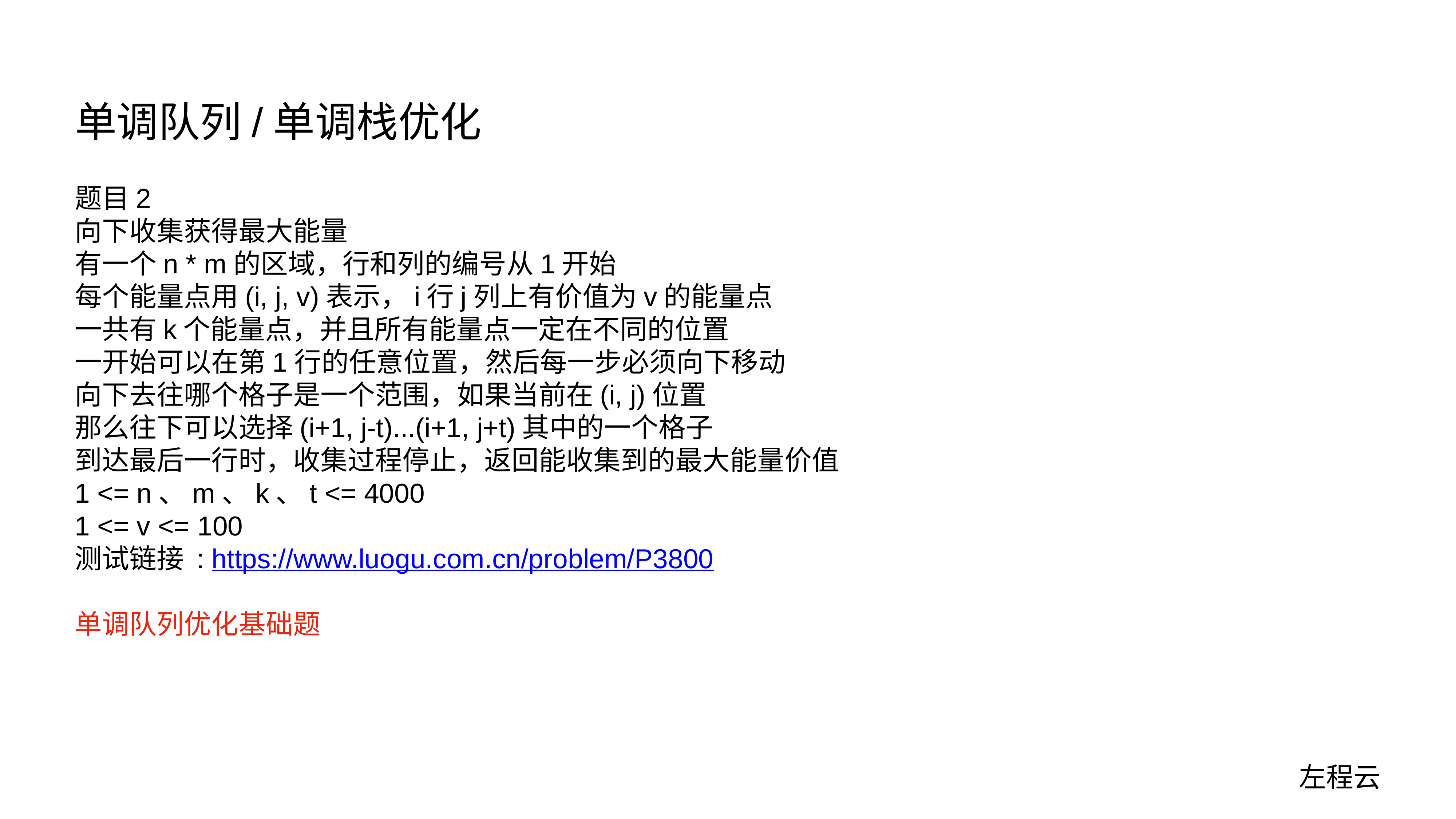

# 单调队列/单调栈优化
题目2
向下收集获得最大能量
有一个n * m的区域，行和列的编号从1开始
每个能量点用(i, j, v)表示，i行j列上有价值为v的能量点
一共有k个能量点，并且所有能量点一定在不同的位置
一开始可以在第1行的任意位置，然后每一步必须向下移动
向下去往哪个格子是一个范围，如果当前在(i, j)位置
那么往下可以选择(i+1, j-t)...(i+1, j+t)其中的一个格子
到达最后一行时，收集过程停止，返回能收集到的最大能量价值
1 <= n、m、k、t <= 4000
1 <= v <= 100
测试链接 : https://www.luogu.com.cn/problem/P3800

单调队列优化基础题
左程云